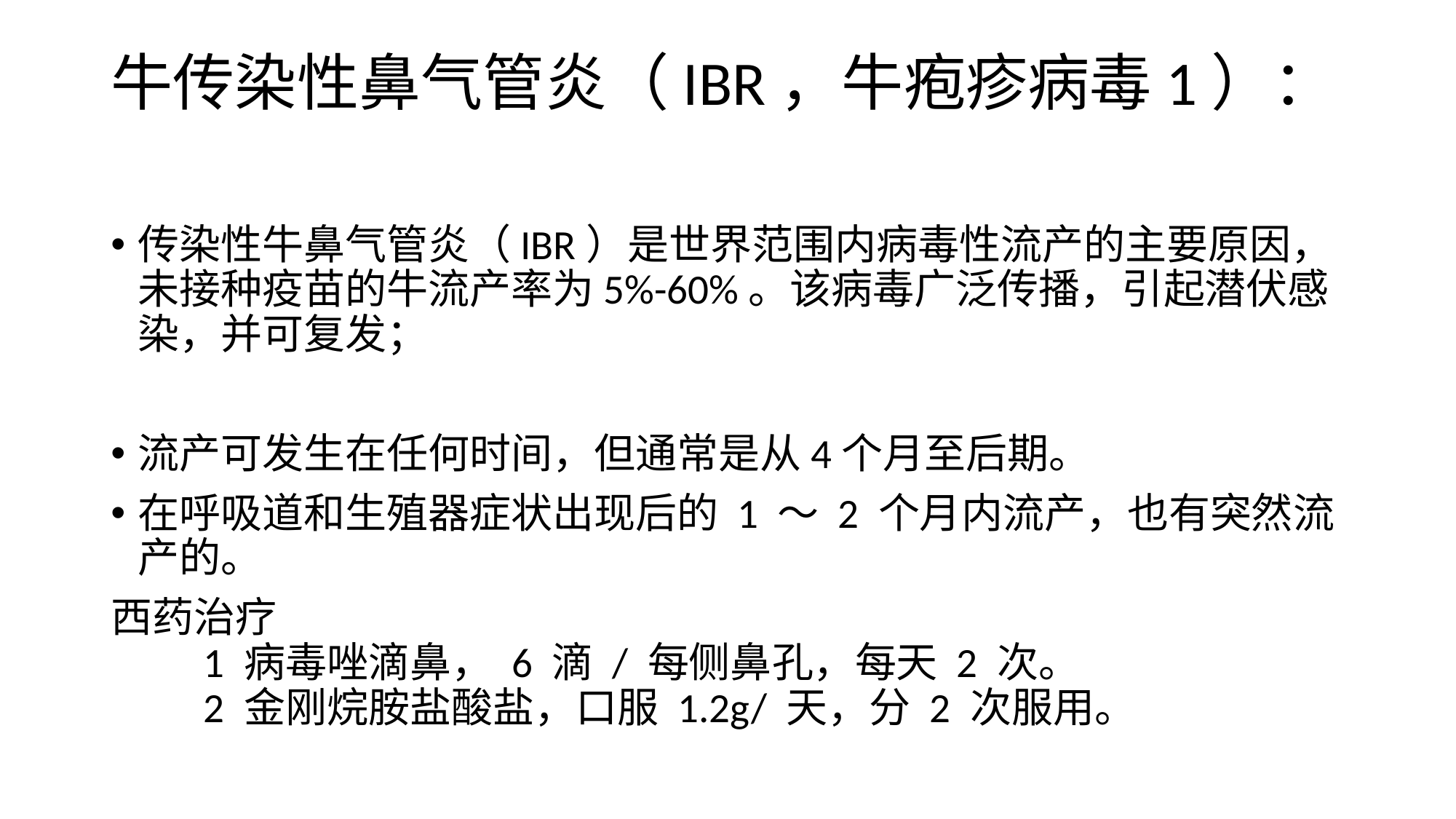

# 牛传染性鼻气管炎（IBR，牛疱疹病毒1）：
传染性牛鼻气管炎（IBR）是世界范围内病毒性流产的主要原因，未接种疫苗的牛流产率为5%-60%。该病毒广泛传播，引起潜伏感染，并可复发；

流产可发生在任何时间，但通常是从4个月至后期。
在呼吸道和生殖器症状出现后的 1 ～ 2 个月内流产，也有突然流产的。
西药治疗
　　1 病毒唑滴鼻， 6 滴 / 每侧鼻孔，每天 2 次。
　　2 金刚烷胺盐酸盐，口服 1.2g/ 天，分 2 次服用。